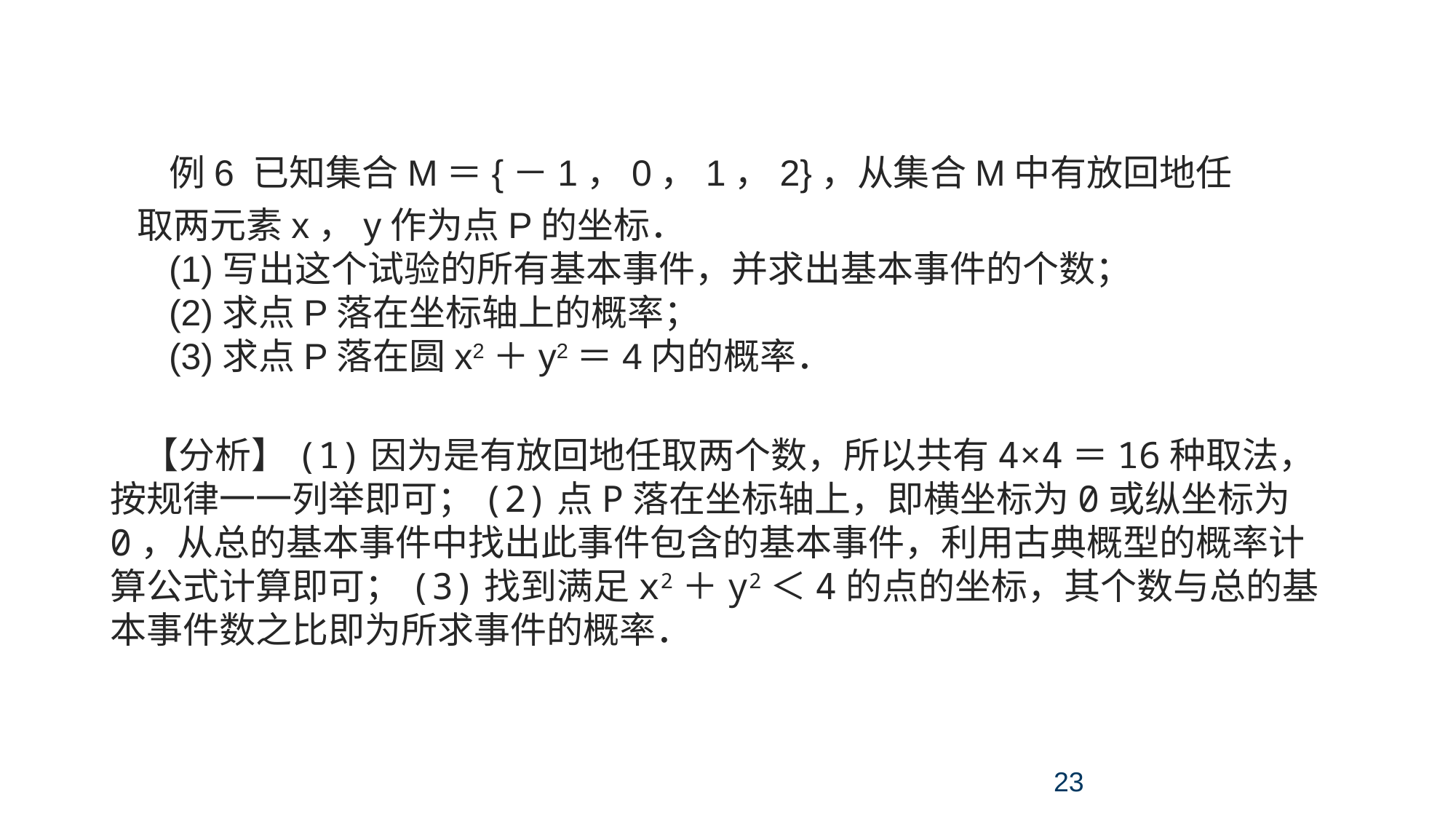

考点一  随机事件的概率、古典概型和几何概型
例6 已知集合M＝{－1，0，1，2}，从集合M中有放回地任取两元素x，y作为点P的坐标．
(1)写出这个试验的所有基本事件，并求出基本事件的个数；
(2)求点P落在坐标轴上的概率；
(3)求点P落在圆x2＋y2＝4内的概率．
【分析】(1)因为是有放回地任取两个数，所以共有4×4＝16种取法，按规律一一列举即可；(2)点P落在坐标轴上，即横坐标为0或纵坐标为0，从总的基本事件中找出此事件包含的基本事件，利用古典概型的概率计算公式计算即可；(3)找到满足x2＋y2＜4的点的坐标，其个数与总的基本事件数之比即为所求事件的概率．
23